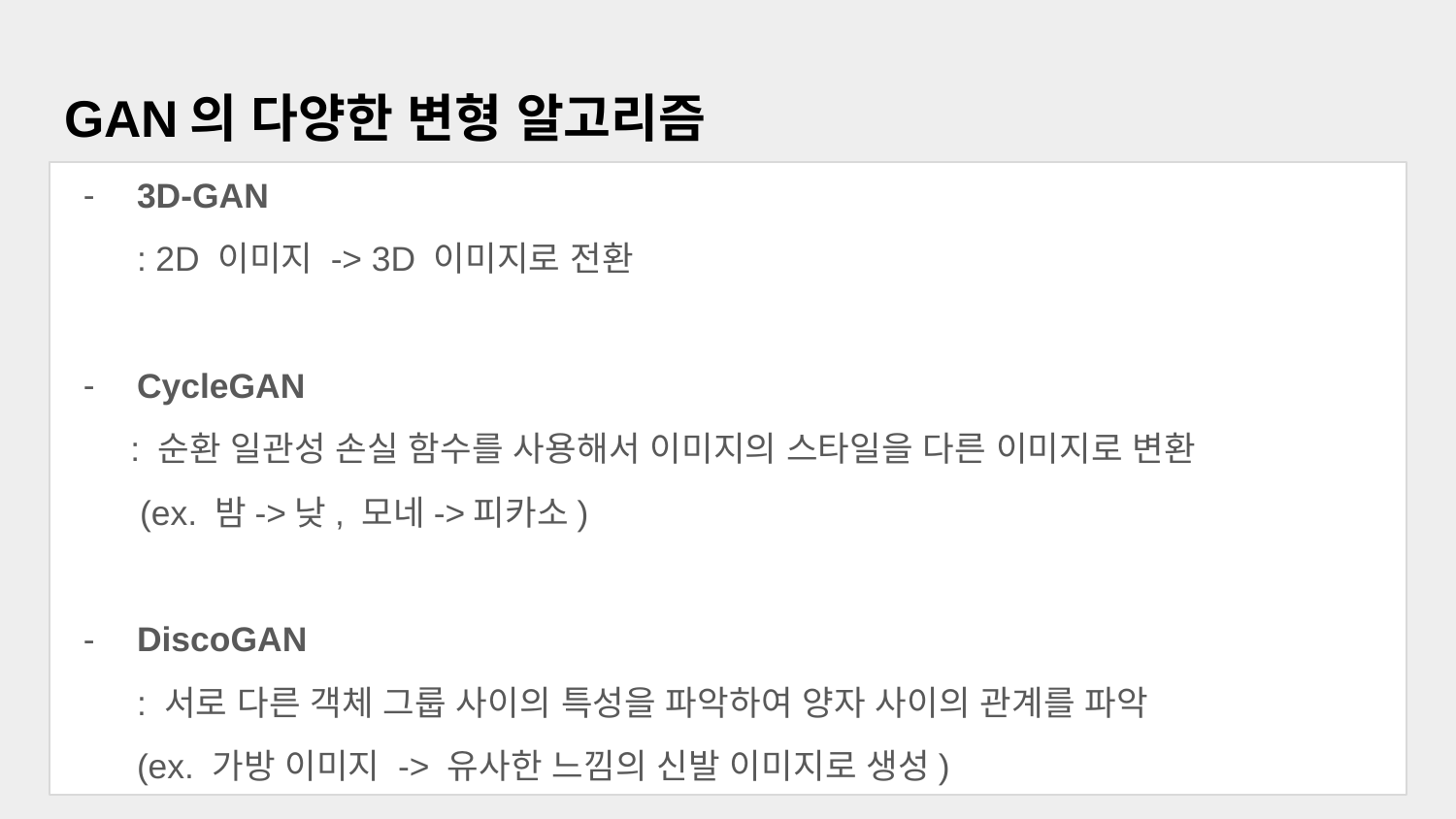

# GAN의 다양한 변형 알고리즘
3D-GAN
: 2D 이미지 -> 3D 이미지로 전환

CycleGAN
       : 순환 일관성 손실 함수를 사용해서 이미지의 스타일을 다른 이미지로 변환
        (ex. 밤->낮, 모네->피카소)

DiscoGAN
: 서로 다른 객체 그룹 사이의 특성을 파악하여 양자 사이의 관계를 파악
(ex. 가방 이미지 -> 유사한 느낌의 신발 이미지로 생성)